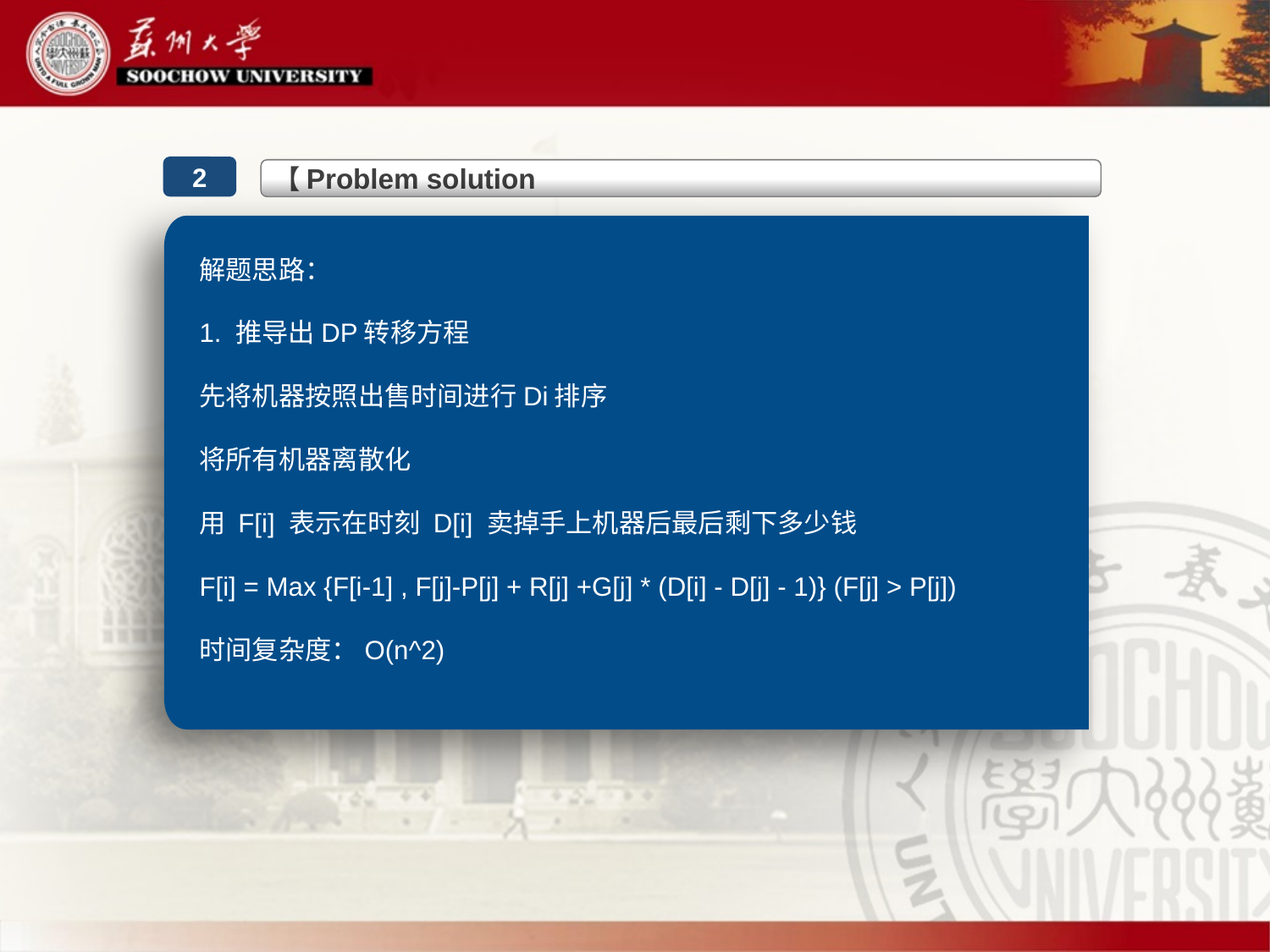

【Problem solution

2

解题思路：

1. 推导出DP转移方程

先将机器按照出售时间进行Di排序

将所有机器离散化

用 F[i] 表示在时刻 D[i] 卖掉手上机器后最后剩下多少钱

F[i] = Max {F[i-1] , F[j]-P[j] + R[j] +G[j] * (D[i] - D[j] - 1)} (F[j] > P[j])

时间复杂度：O(n^2)